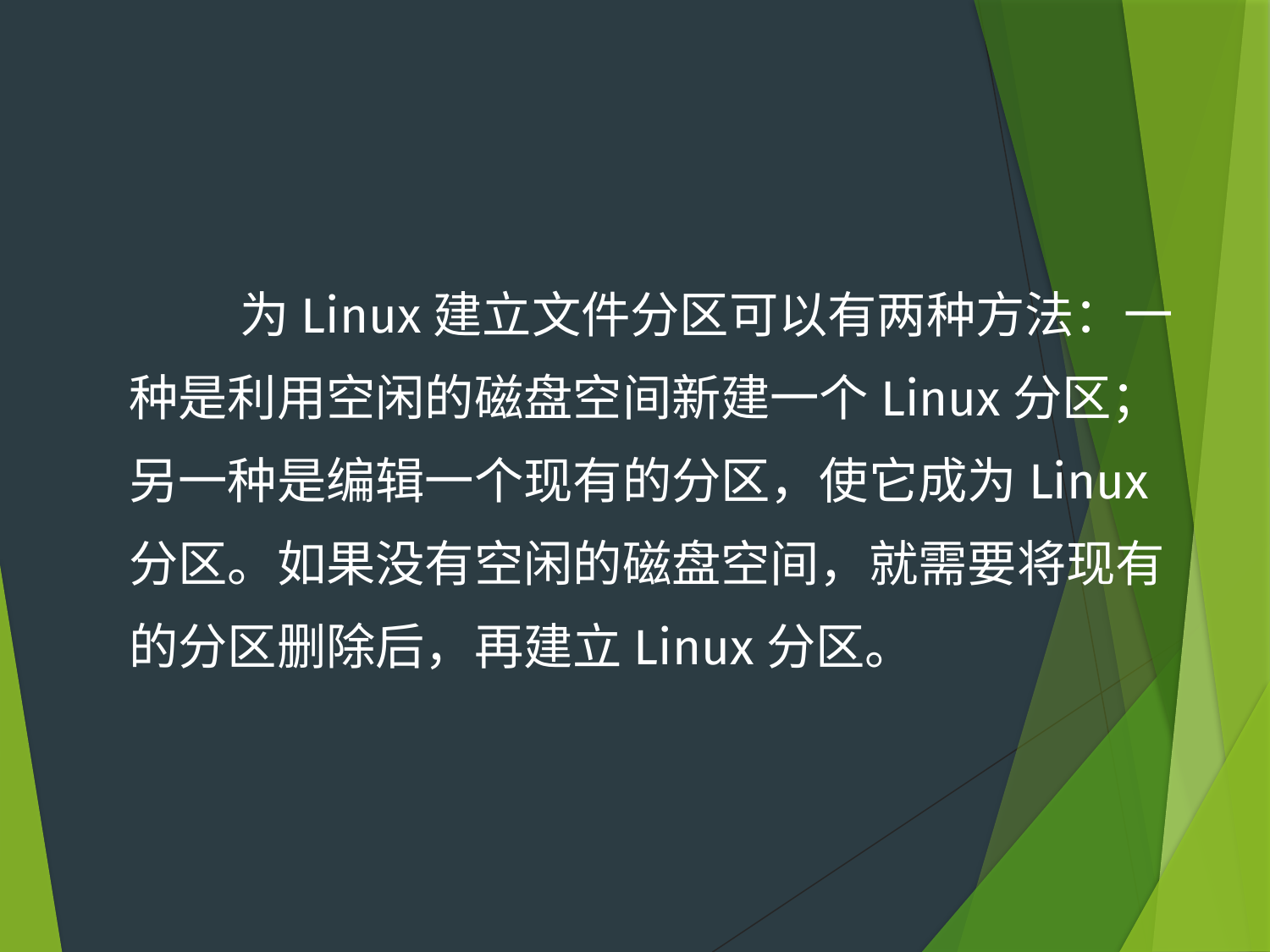

为Linux建立文件分区可以有两种方法：一种是利用空闲的磁盘空间新建一个Linux分区；另一种是编辑一个现有的分区，使它成为Linux分区。如果没有空闲的磁盘空间，就需要将现有的分区删除后，再建立Linux分区。